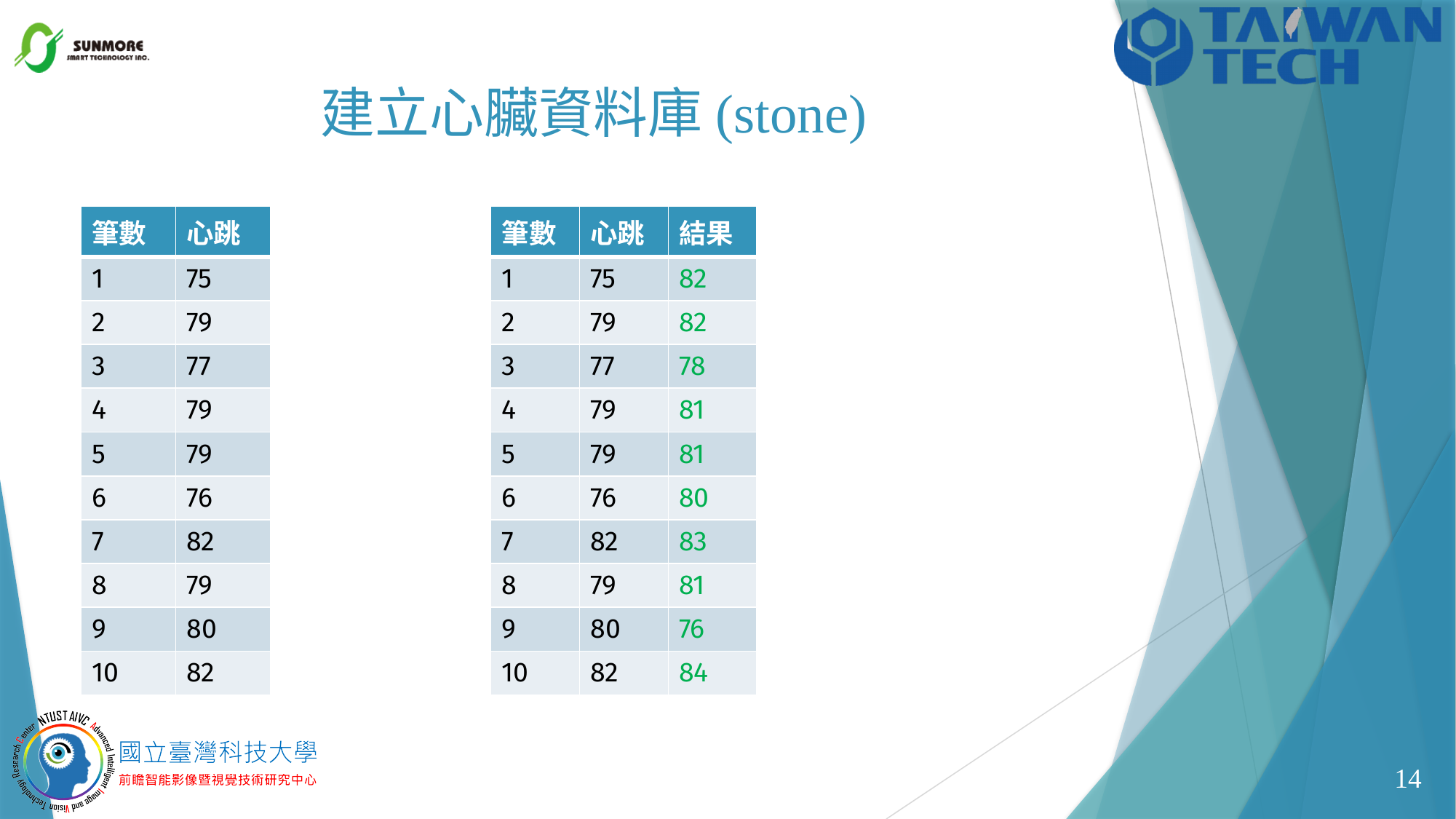

# 建立心臟資料庫(stone)
| 筆數 | 心跳 |
| --- | --- |
| 1 | 75 |
| 2 | 79 |
| 3 | 77 |
| 4 | 79 |
| 5 | 79 |
| 6 | 76 |
| 7 | 82 |
| 8 | 79 |
| 9 | 80 |
| 10 | 82 |
| 筆數 | 心跳 | 結果 |
| --- | --- | --- |
| 1 | 75 | 82 |
| 2 | 79 | 82 |
| 3 | 77 | 78 |
| 4 | 79 | 81 |
| 5 | 79 | 81 |
| 6 | 76 | 80 |
| 7 | 82 | 83 |
| 8 | 79 | 81 |
| 9 | 80 | 76 |
| 10 | 82 | 84 |
14